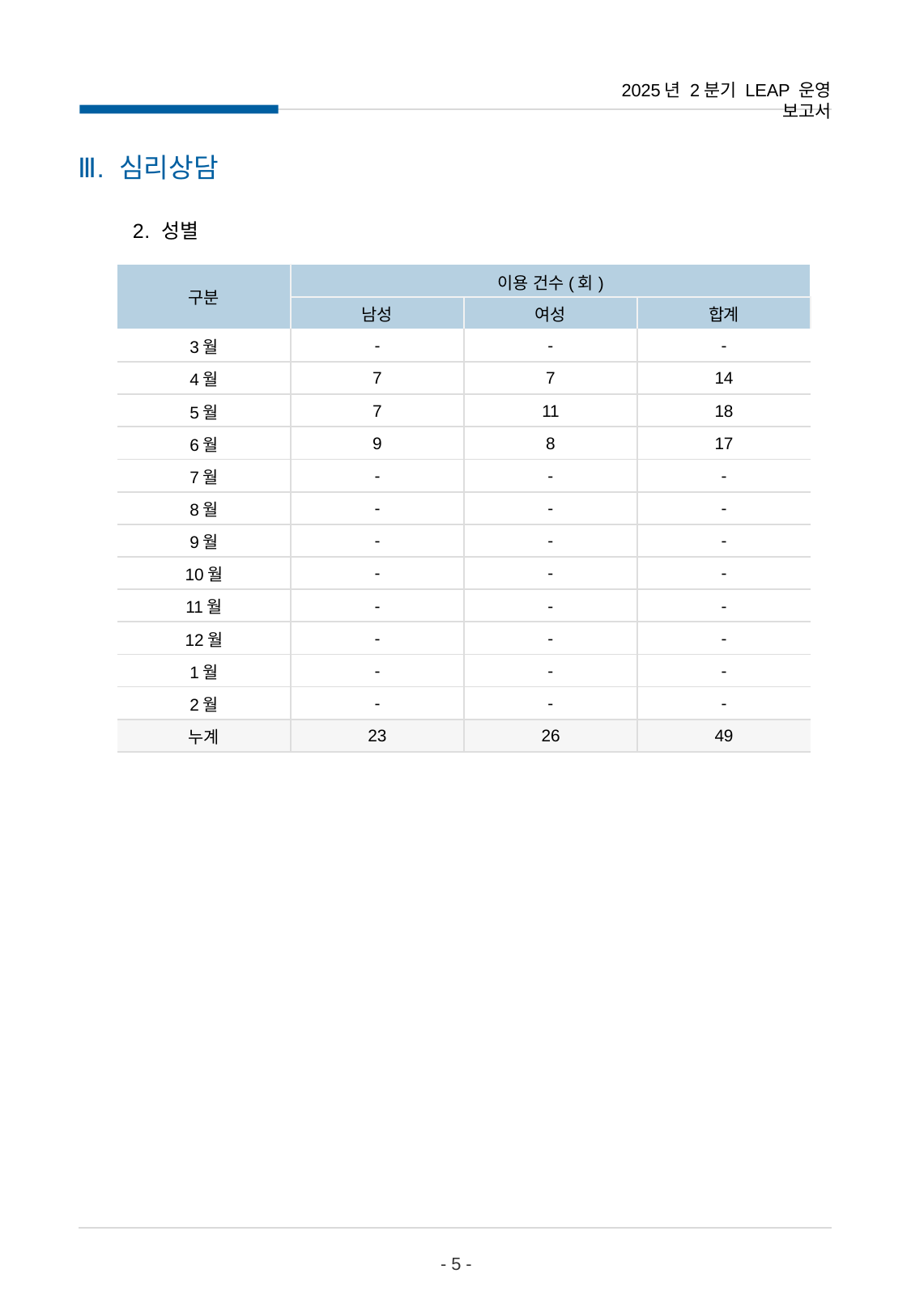

2025년 2분기 LEAP 운영 보고서

Ⅲ. 심리상담
 2. 성별
| 구분 | 이용 건수(회) |  |  |
| --- | --- | --- | --- |
|  | 남성 | 여성 | 합계 |
| 3월 | - | - | - |
| 4월 | 7 | 7 | 14 |
| 5월 | 7 | 11 | 18 |
| 6월 | 9 | 8 | 17 |
| 7월 | - | - | - |
| 8월 | - | - | - |
| 9월 | - | - | - |
| 10월 | - | - | - |
| 11월 | - | - | - |
| 12월 | - | - | - |
| 1월 | - | - | - |
| 2월 | - | - | - |
| 누계 | 23 | 26 | 49 |

- 5 -